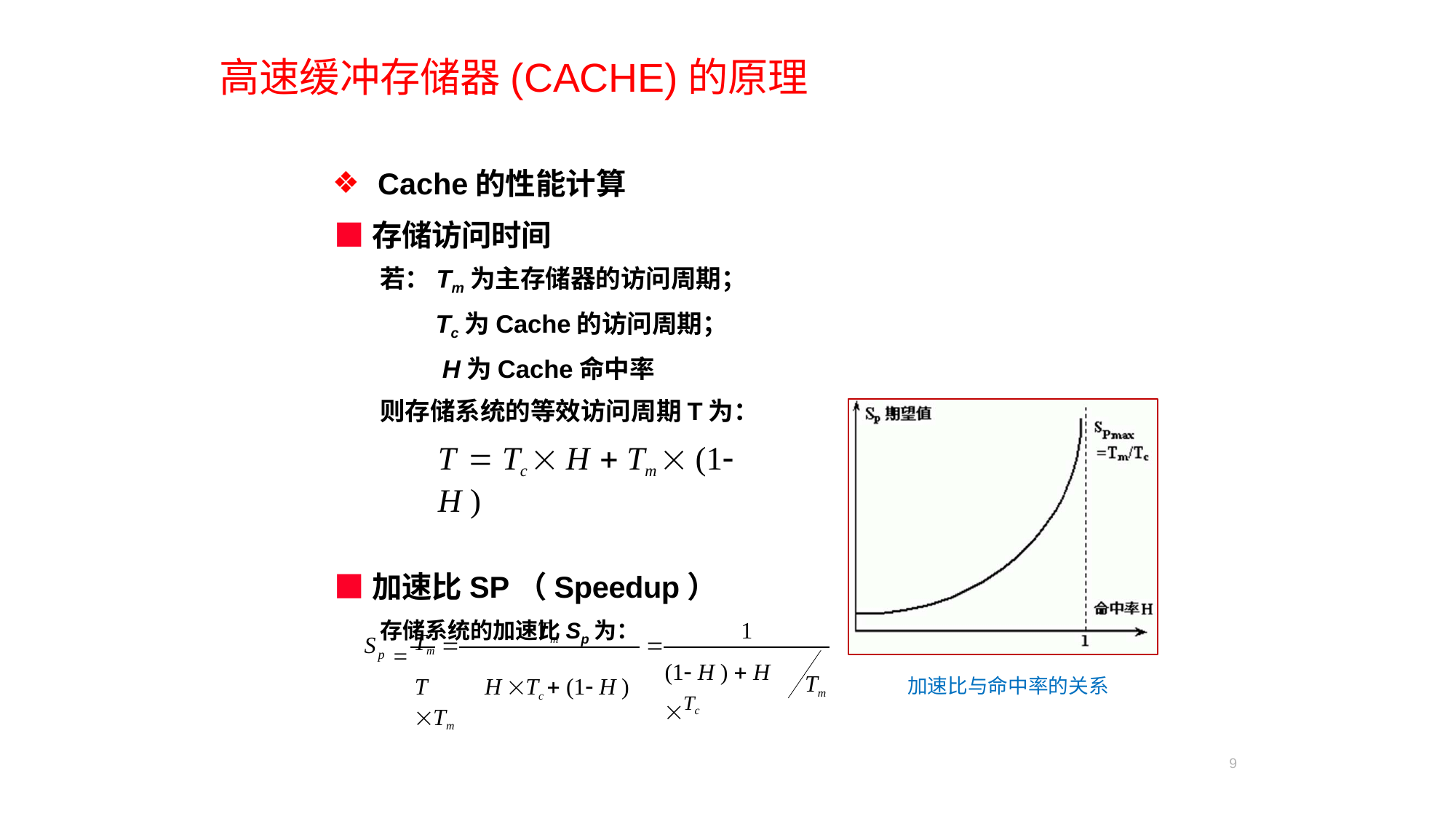

# 高速缓冲存储器(CACHE)的原理
Cache的性能计算
■存储访问时间
若：Tm为主存储器的访问周期；
Tc为Cache的访问周期；
H为Cache命中率
则存储系统的等效访问周期T为：
T = Tc × H + Tm × (1− H )

■加速比SP（Speedup）
存储系统的加速比Sp为：

= Tm
T	H ×Tc + (1− H ) ×Tm
Tm
1
S
=
=
p

(1− H ) + H ×Tc
Tm
加速比与命中率的关系
9